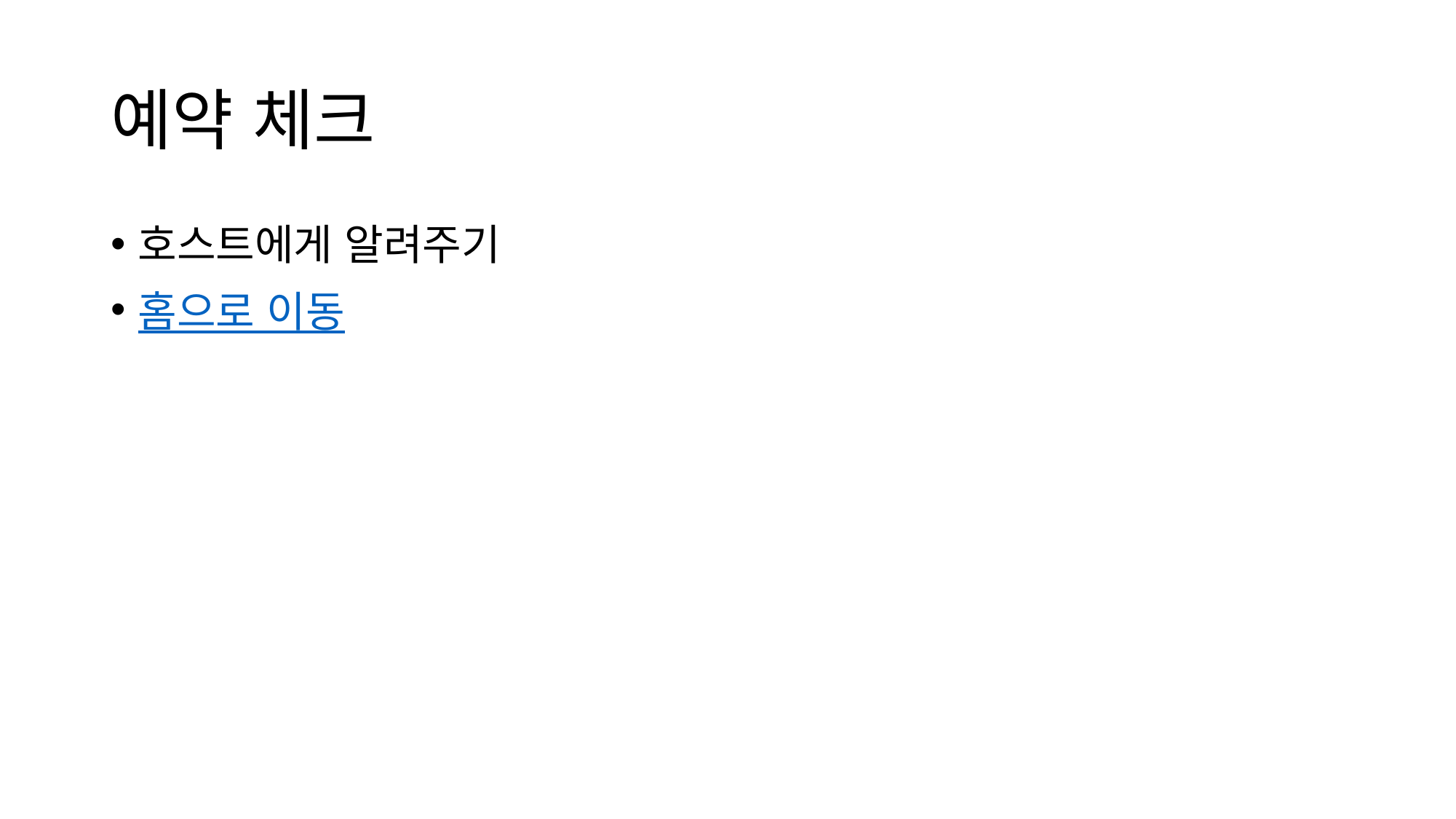

# 예약 체크
호스트에게 알려주기
홈으로 이동